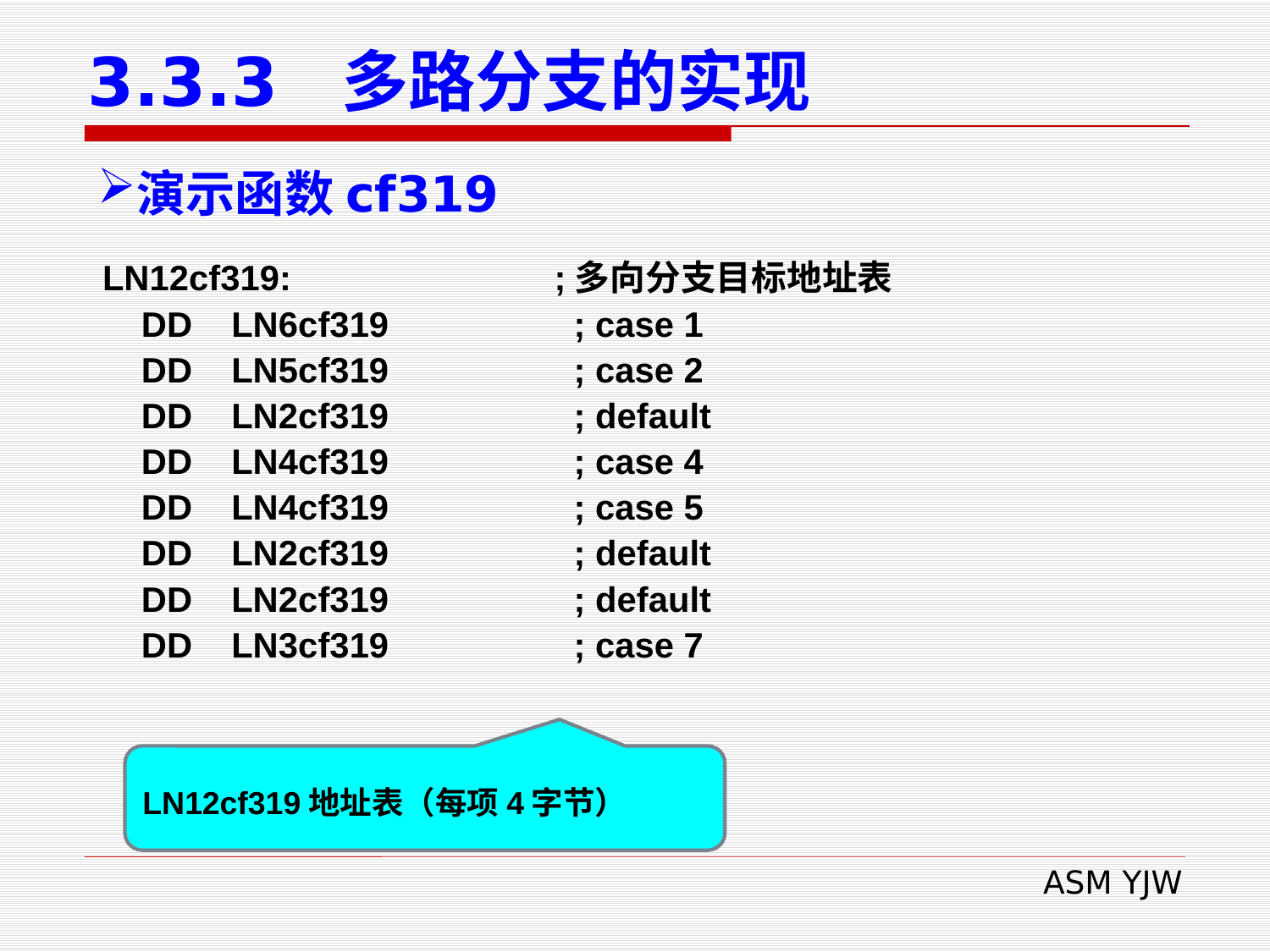

# 3.3.3  多路分支的实现
演示函数cf319
LN12cf319:                           ;多向分支目标地址表
    DD    LN6cf319                   ; case 1
    DD    LN5cf319                   ; case 2
    DD    LN2cf319                   ; default
    DD    LN4cf319                   ; case 4
    DD    LN4cf319                   ; case 5
    DD    LN2cf319                   ; default
    DD    LN2cf319                   ; default
    DD    LN3cf319                   ; case 7
LN12cf319地址表（每项4字节）